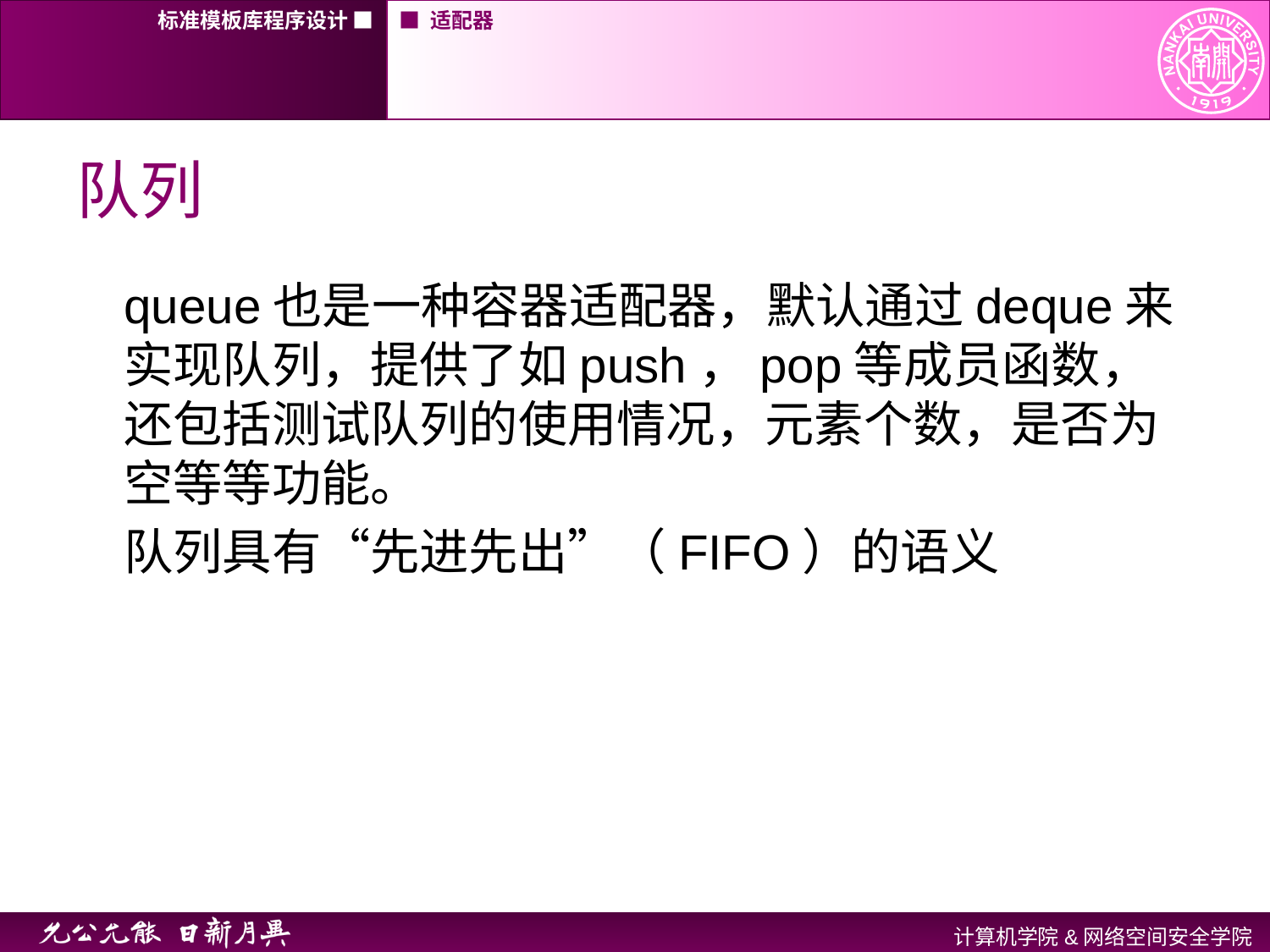

标准模板库程序设计 ■
■ 适配器

# 队列
queue也是一种容器适配器，默认通过deque来实现队列，提供了如push，pop等成员函数，还包括测试队列的使用情况，元素个数，是否为空等等功能。
队列具有“先进先出”（FIFO）的语义